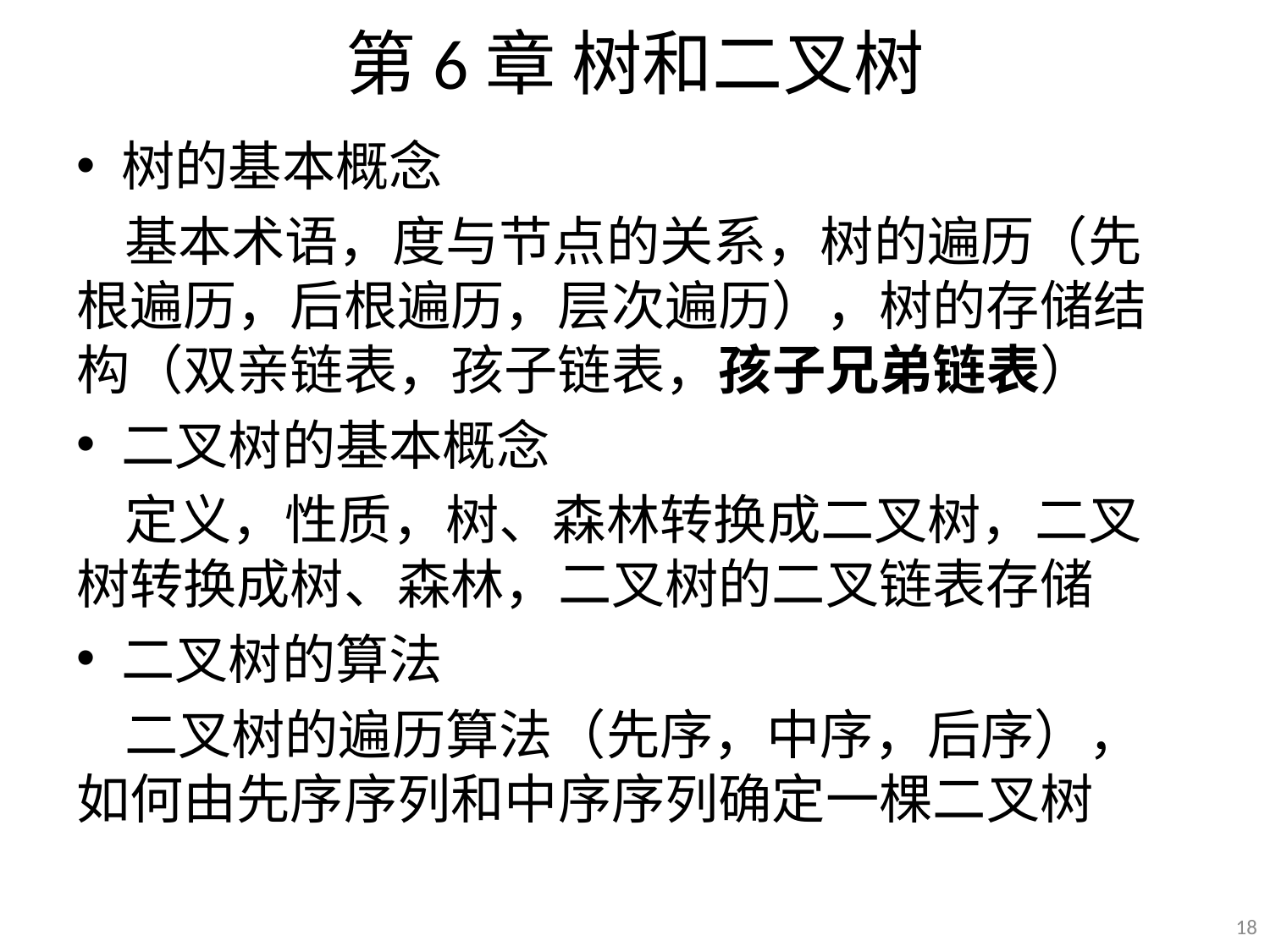

# 第6章 树和二叉树
树的基本概念
   基本术语，度与节点的关系，树的遍历（先根遍历，后根遍历，层次遍历），树的存储结构（双亲链表，孩子链表，孩子兄弟链表）
二叉树的基本概念
   定义，性质，树、森林转换成二叉树，二叉树转换成树、森林，二叉树的二叉链表存储
二叉树的算法
   二叉树的遍历算法（先序，中序，后序），如何由先序序列和中序序列确定一棵二叉树

18